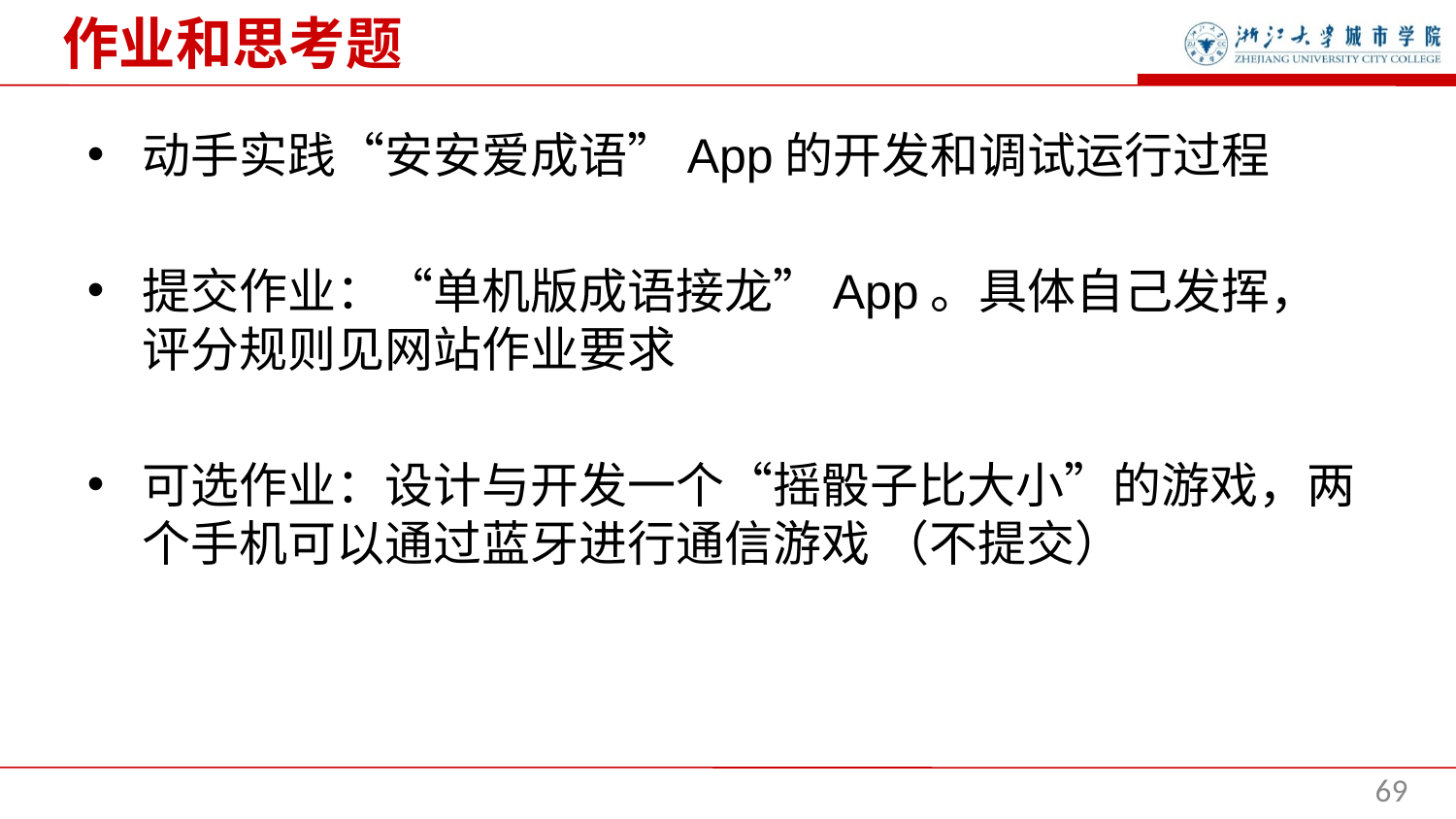

作业和思考题
动手实践“安安爱成语”App的开发和调试运行过程

提交作业：“单机版成语接龙”App。具体自己发挥，评分规则见网站作业要求

可选作业：设计与开发一个“摇骰子比大小”的游戏，两个手机可以通过蓝牙进行通信游戏 （不提交）
69